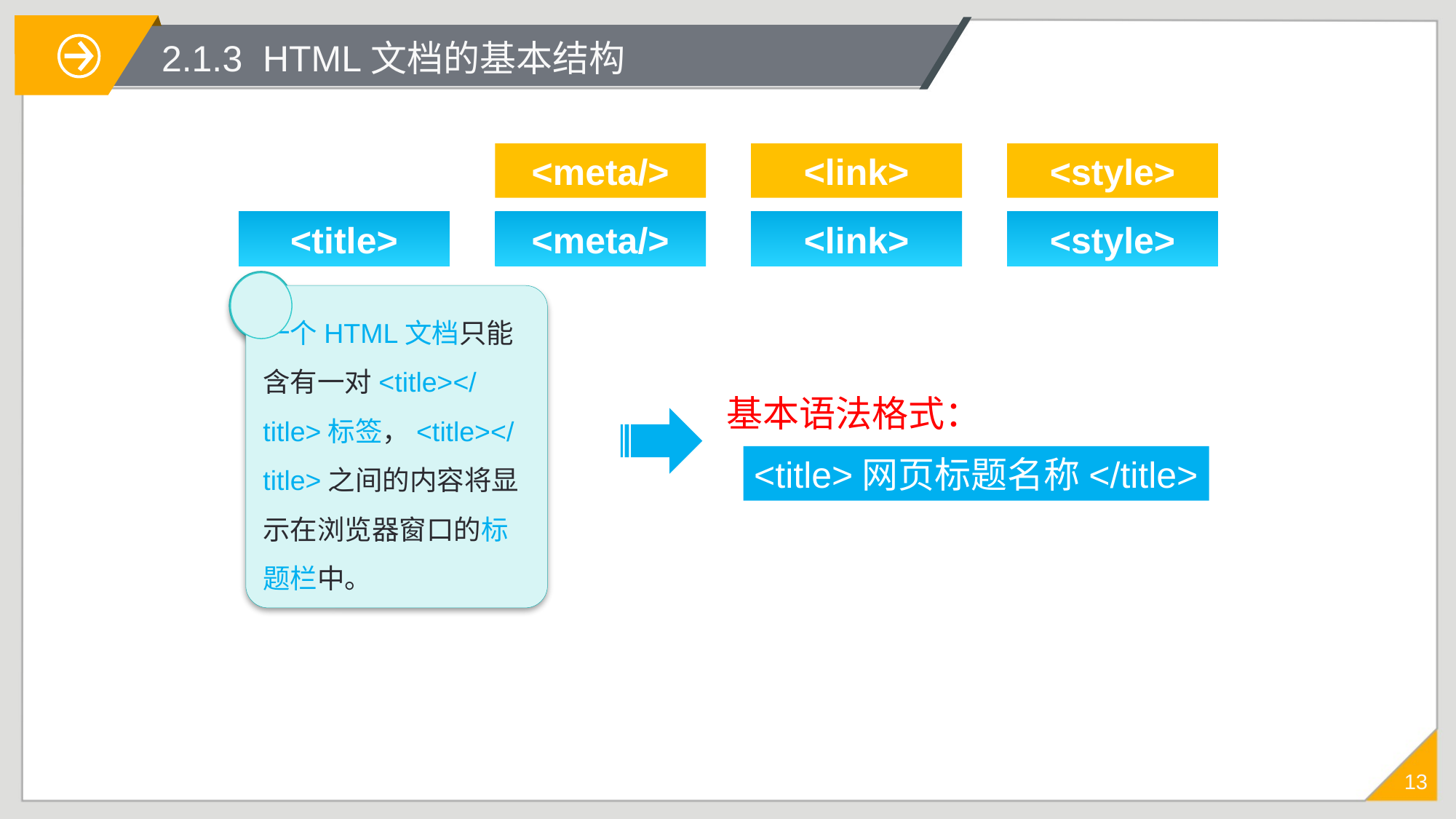

# 2.1.3  HTML文档的基本结构
<meta/>
<link>
<style>
<title>
<meta/>
<link>
<style>

一个HTML文档只能含有一对<title></title>标签，<title></title>之间的内容将显示在浏览器窗口的标题栏中。
基本语法格式：

<title>网页标题名称</title>